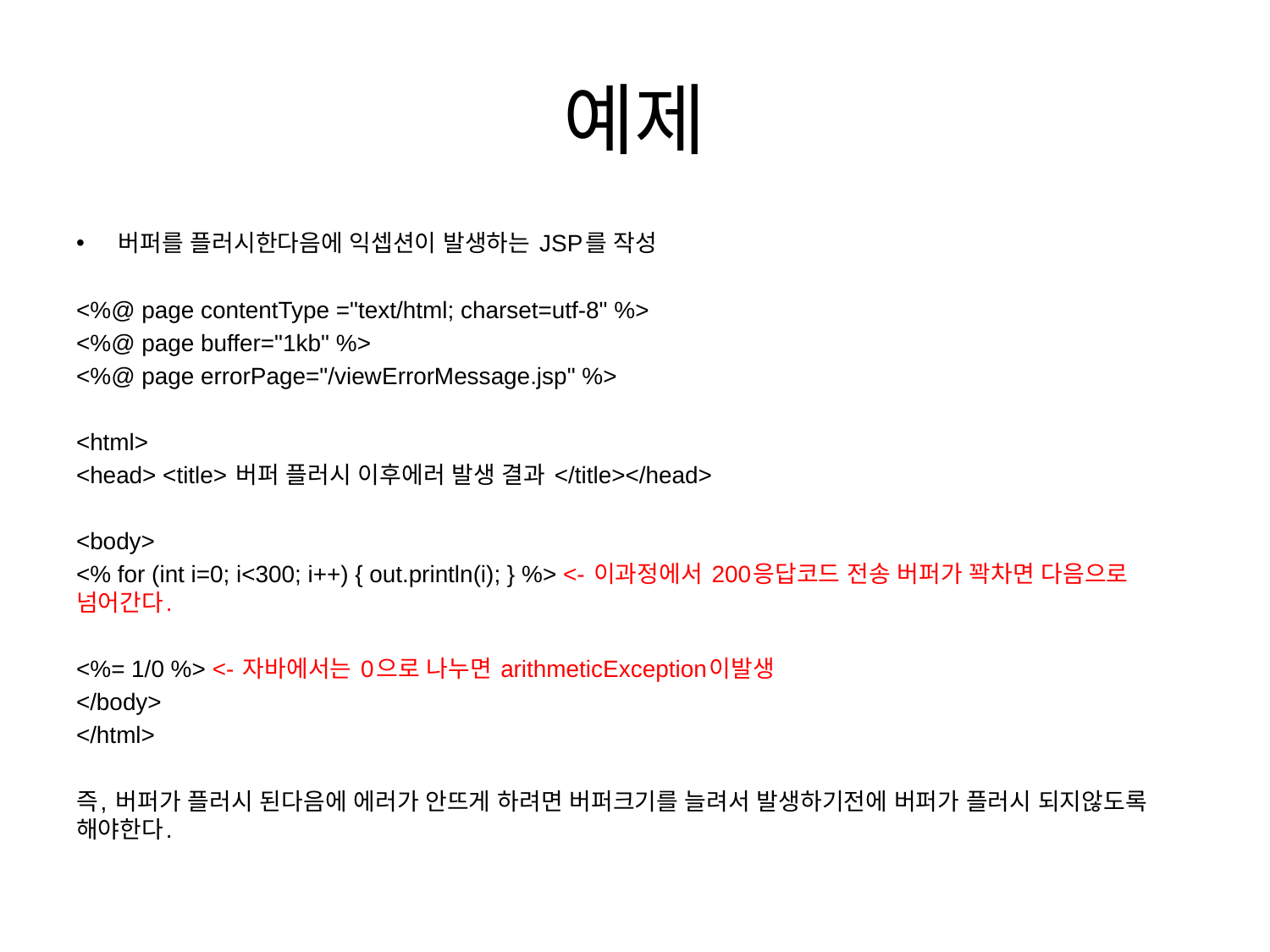

# 예제
버퍼를 플러시한다음에 익셉션이 발생하는 JSP를 작성

<%@ page contentType ="text/html; charset=utf-8" %>
<%@ page buffer="1kb" %>
<%@ page errorPage="/viewErrorMessage.jsp" %>

<html>
<head> <title> 버퍼 플러시 이후에러 발생 결과 </title></head>

<body>
<% for (int i=0; i<300; i++) { out.println(i); } %> <- 이과정에서 200응답코드 전송 버퍼가 꽉차면 다음으로 넘어간다.

<%= 1/0 %> <- 자바에서는 0으로 나누면 arithmeticException이발생
</body>
</html>

즉, 버퍼가 플러시 된다음에 에러가 안뜨게 하려면 버퍼크기를 늘려서 발생하기전에 버퍼가 플러시 되지않도록 해야한다.